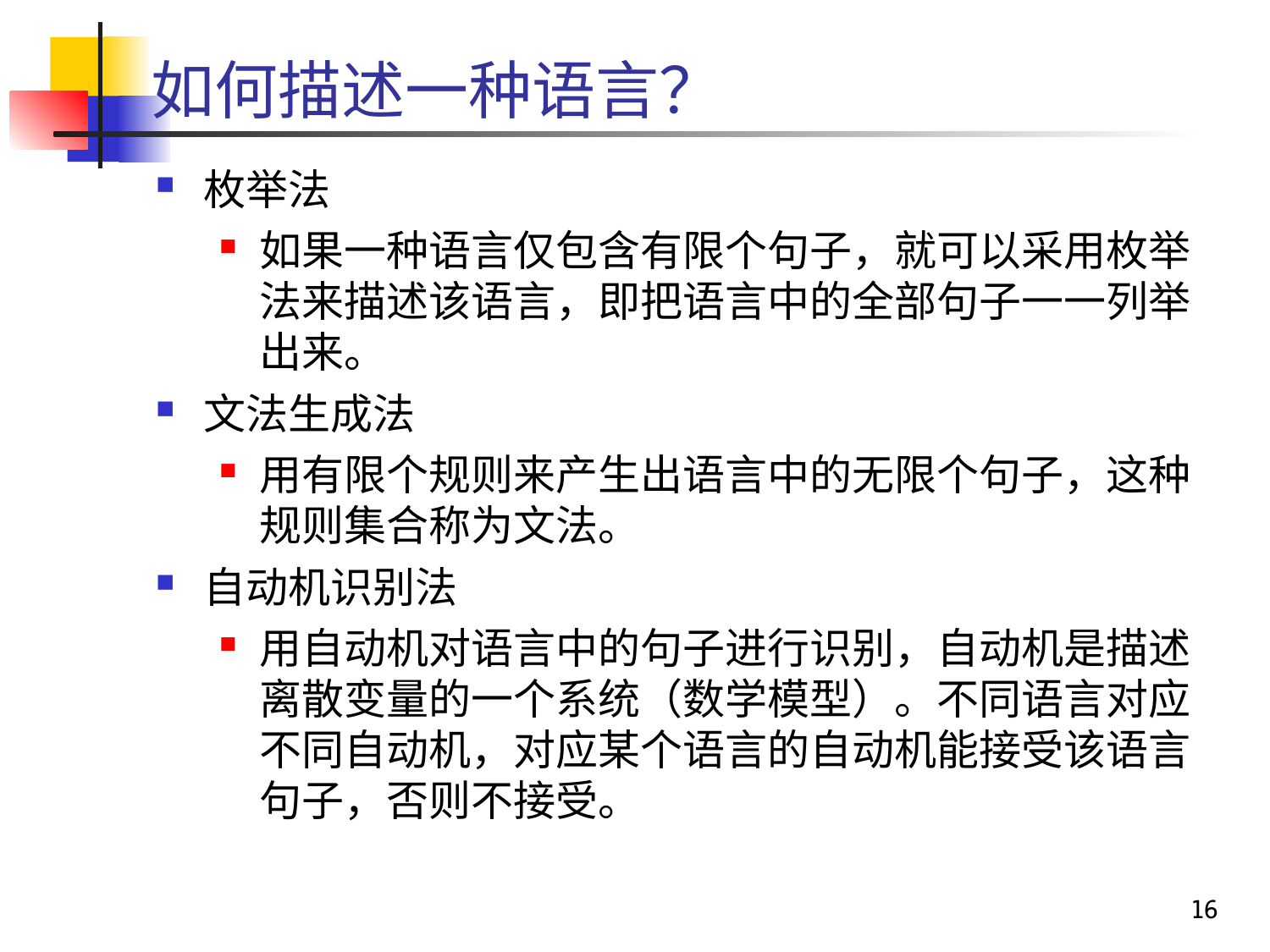

# 如何描述一种语言？
枚举法
如果一种语言仅包含有限个句子，就可以采用枚举法来描述该语言，即把语言中的全部句子一一列举出来。
文法生成法
用有限个规则来产生出语言中的无限个句子，这种规则集合称为文法。
自动机识别法
用自动机对语言中的句子进行识别，自动机是描述离散变量的一个系统（数学模型）。不同语言对应不同自动机，对应某个语言的自动机能接受该语言句子，否则不接受。
16